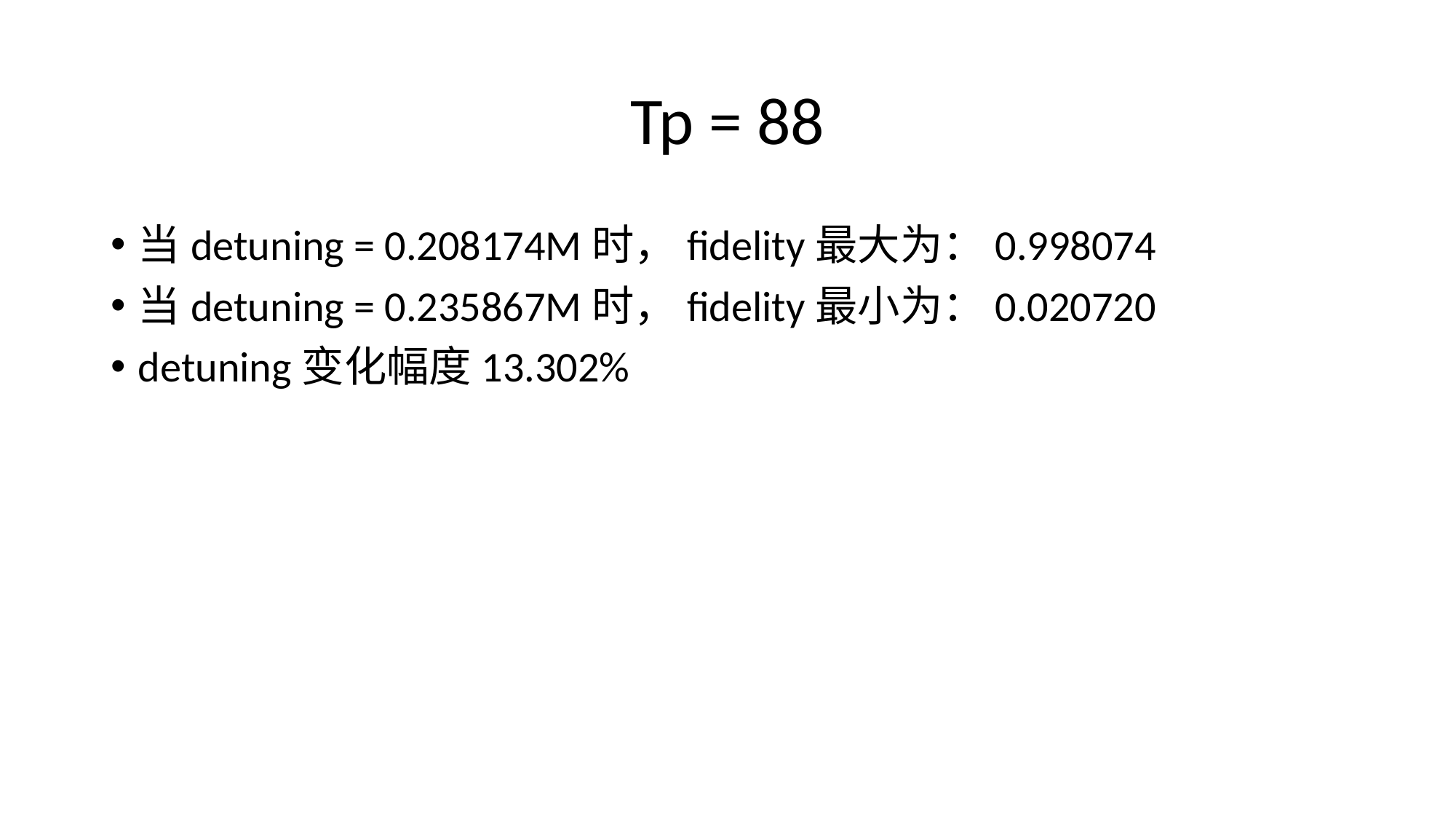

# Tp = 88
当detuning = 0.208174M时，fidelity最大为：0.998074
当detuning = 0.235867M时，fidelity最小为：0.020720
detuning变化幅度13.302%